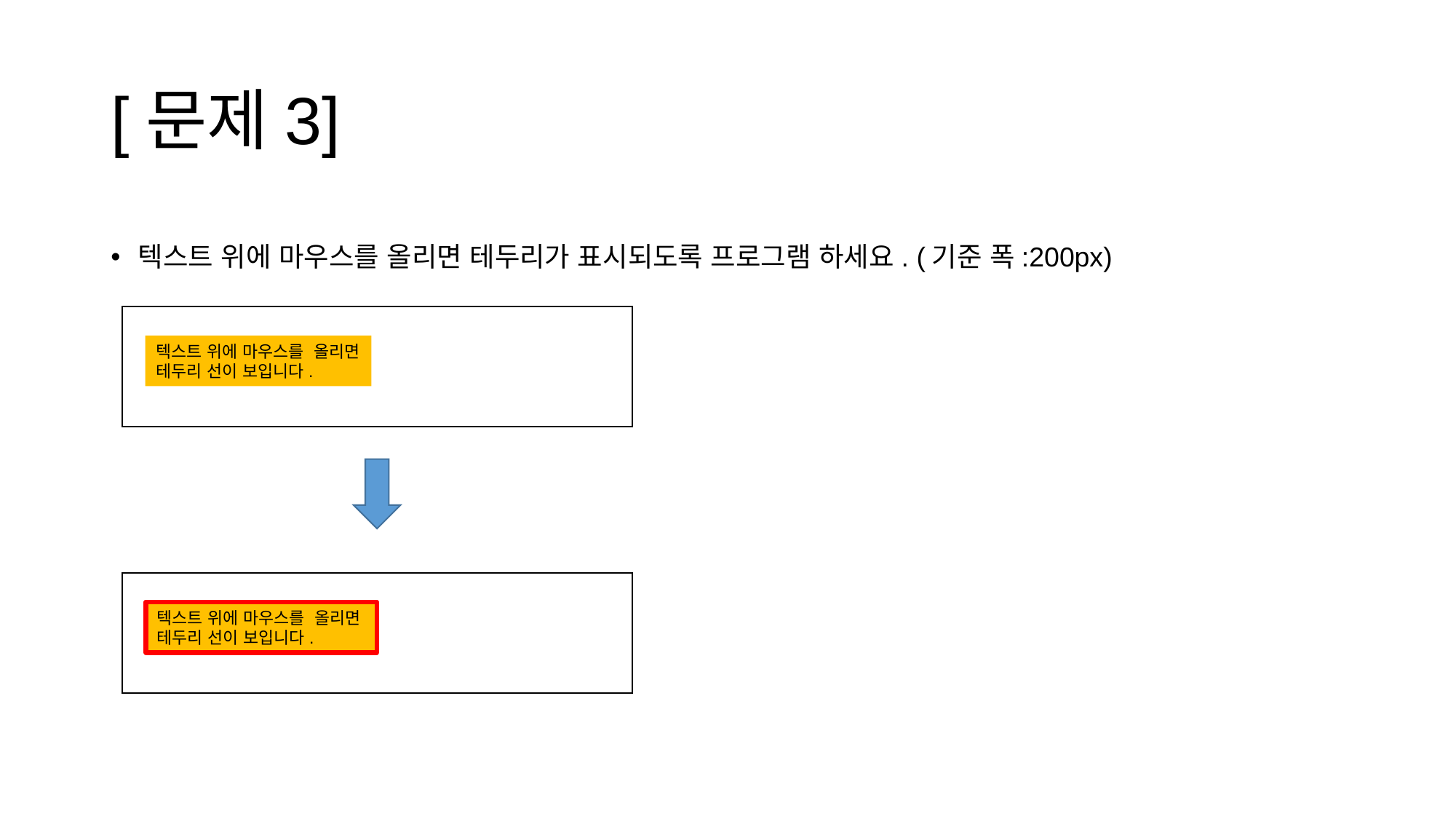

# [문제3]
텍스트 위에 마우스를 올리면 테두리가 표시되도록 프로그램 하세요. (기준 폭:200px)

텍스트 위에 마우스를  올리면
테두리 선이 보입니다.

텍스트 위에 마우스를  올리면
테두리 선이 보입니다.